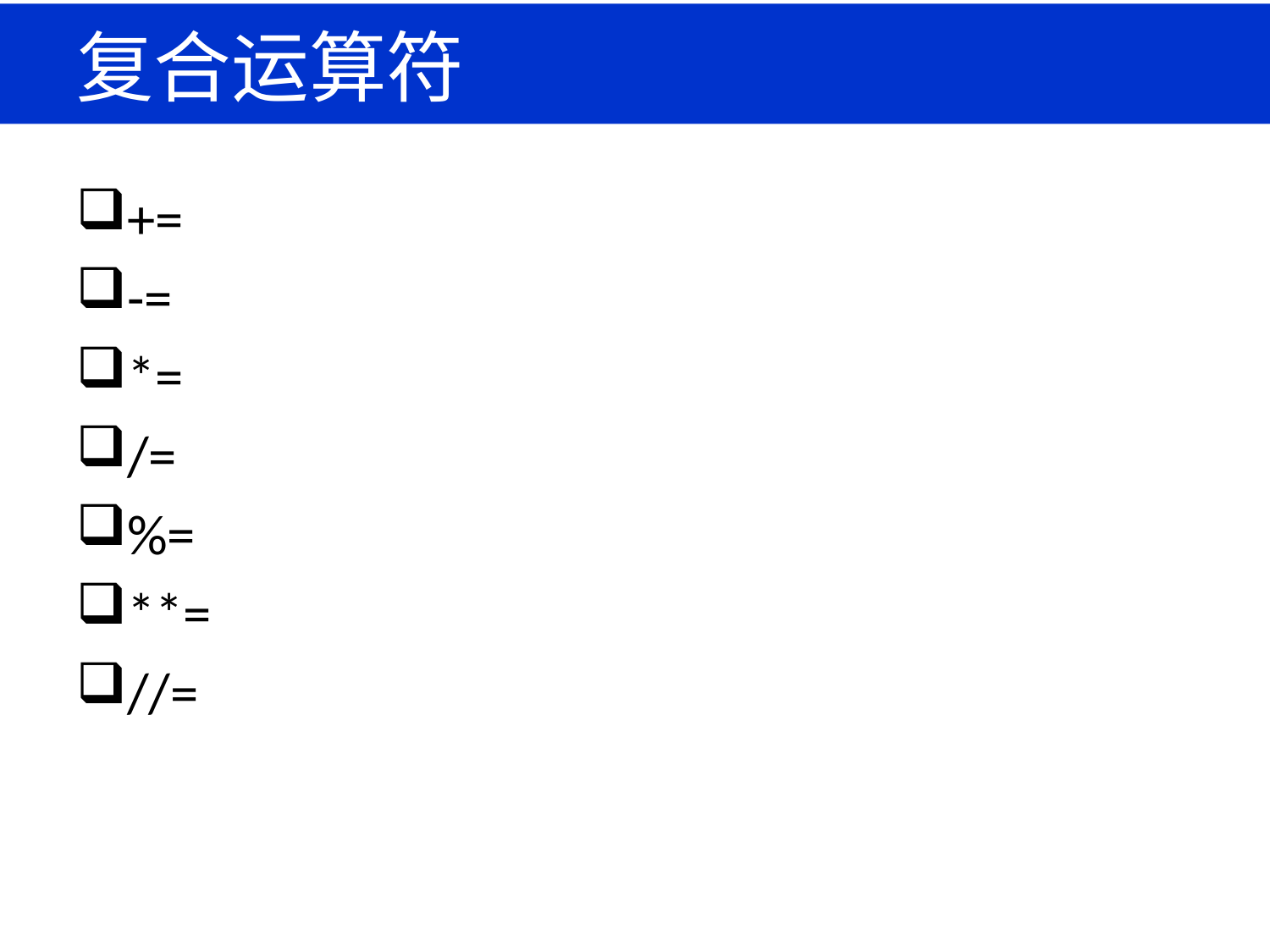

# 复合运算符
+=
-=
*=
/=
%=
**=
//=